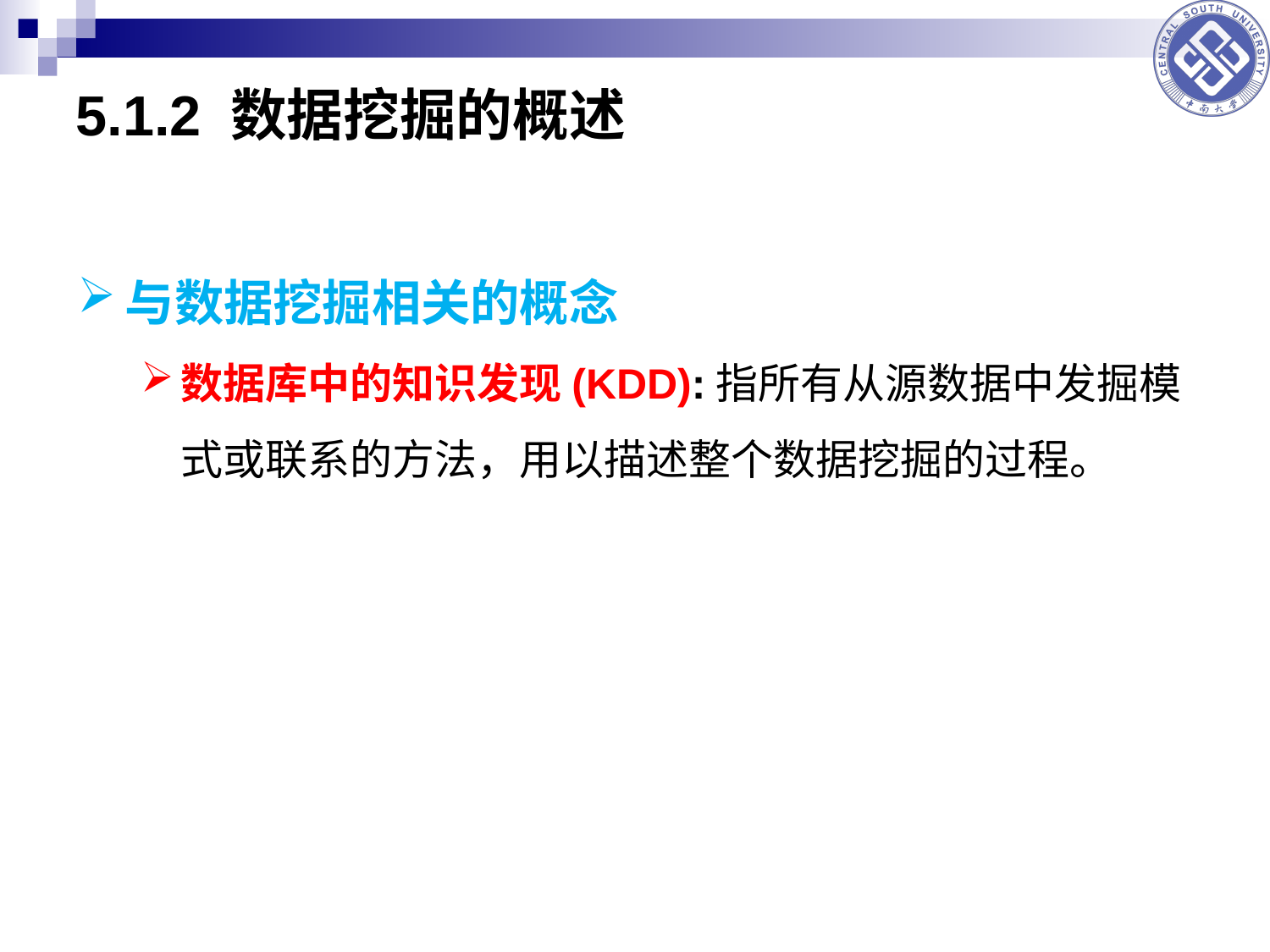

5.1.2 数据挖掘的概述
与数据挖掘相关的概念
数据库中的知识发现(KDD):指所有从源数据中发掘模式或联系的方法，用以描述整个数据挖掘的过程。